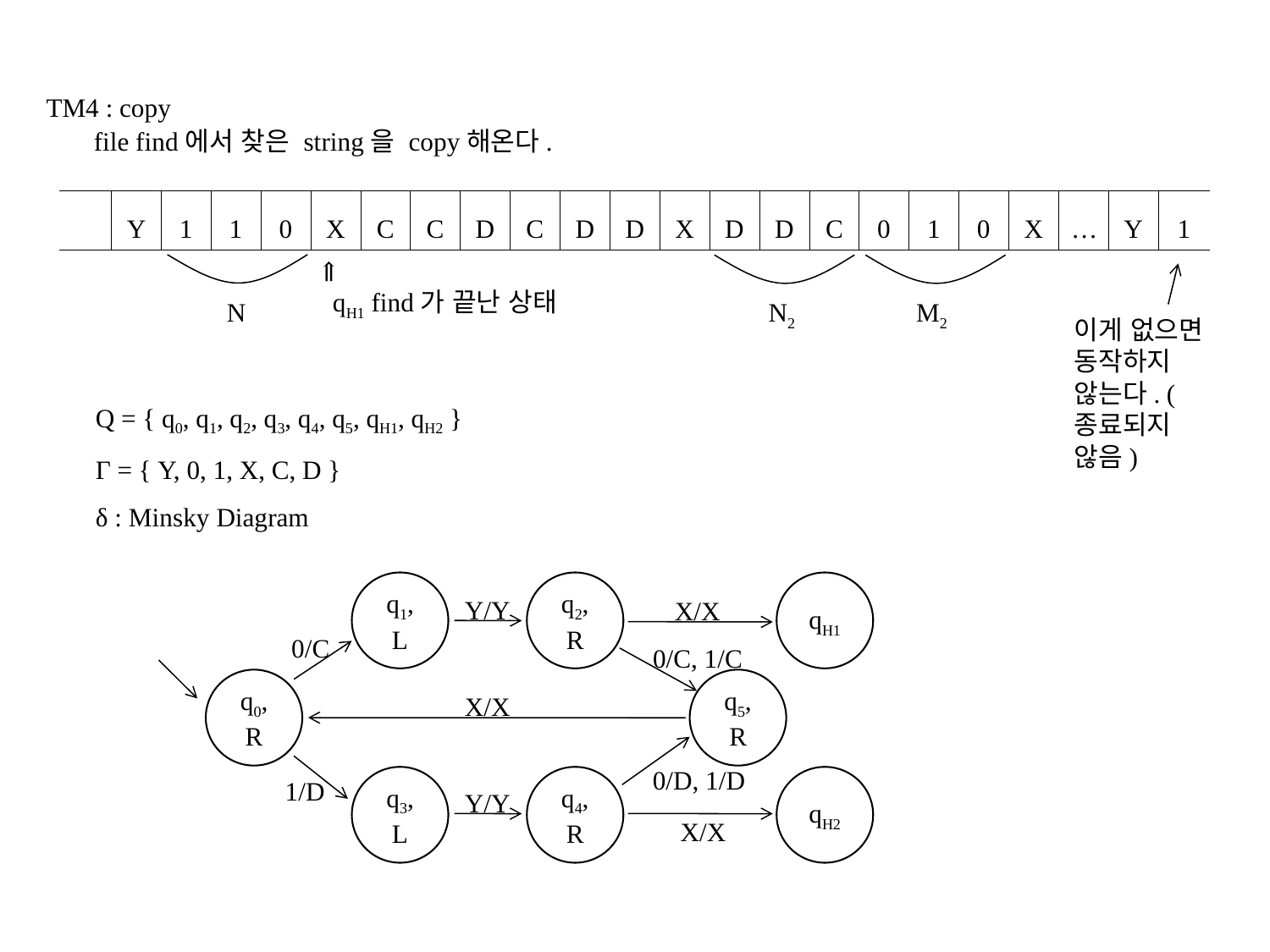

TM4 : copy
	file find에서 찾은 string을 copy해온다.
|  | Y | 1 | 1 | 0 | X | C | C | D | C | D | D | X | D | D | C | 0 | 1 | 0 | X | … | Y | 1 |
| --- | --- | --- | --- | --- | --- | --- | --- | --- | --- | --- | --- | --- | --- | --- | --- | --- | --- | --- | --- | --- | --- | --- |

⇒
qH1 find가 끝난 상태
N2
M2
N
이게 없으면 동작하지 않는다. (종료되지 않음)
Q = { q0, q1, q2, q3, q4, q5, qH1, qH2 }
Г = { Y, 0, 1, X, C, D }
δ : Minsky Diagram
q1, L
q0, R
q3, L
q2, R
q4, R
qH1
q5, R
qH2
Y/Y
X/X
0/C
0/C, 1/C
X/X
0/D, 1/D
1/D
Y/Y
X/X